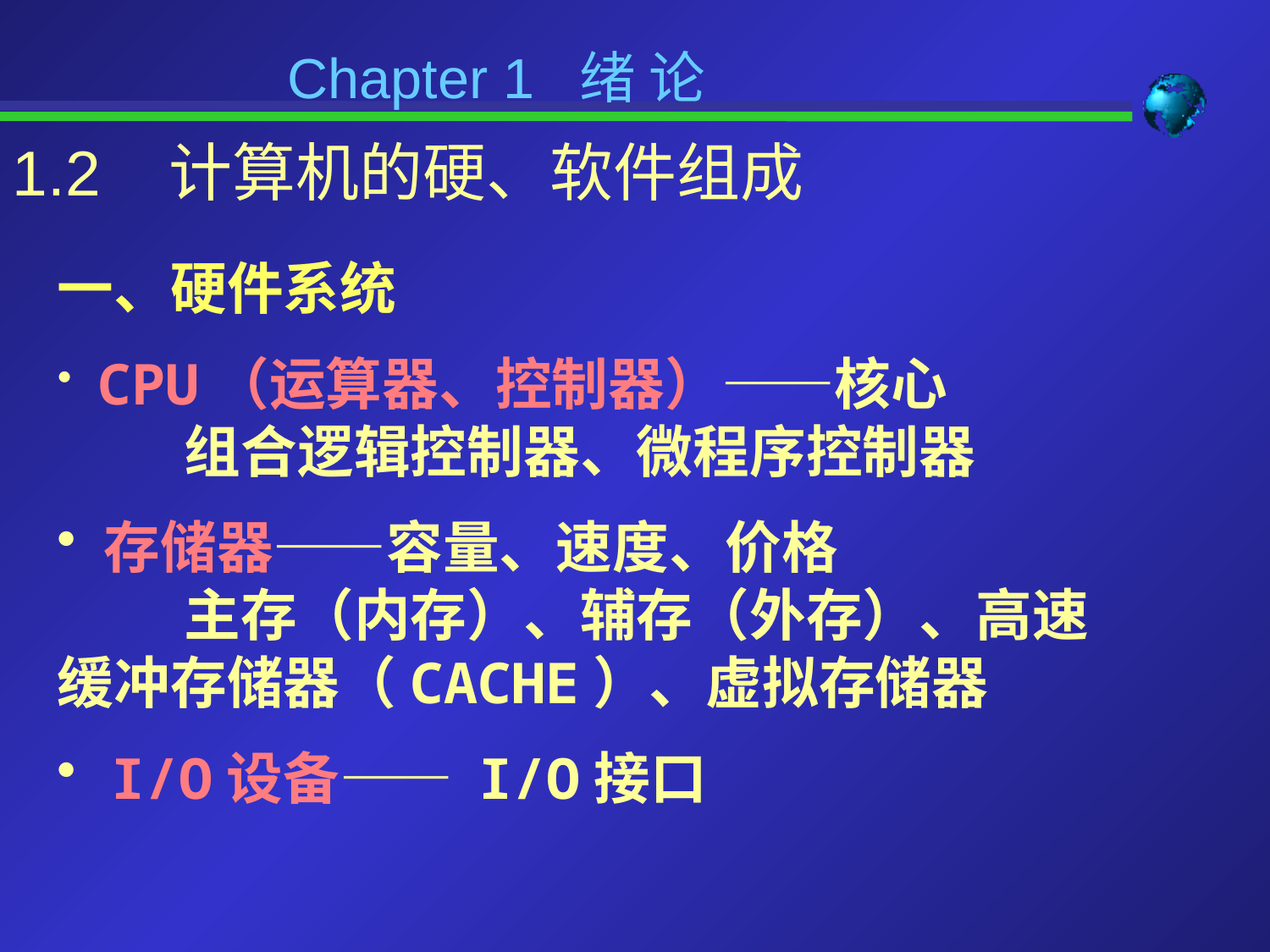

Chapter 1  绪 论
1.2   计算机的硬、软件组成
一、硬件系统
 CPU（运算器、控制器）——核心
	组合逻辑控制器、微程序控制器
 存储器——容量、速度、价格
	主存（内存）、辅存（外存）、高速缓冲存储器（CACHE）、虚拟存储器
 I/O设备—— I/O接口